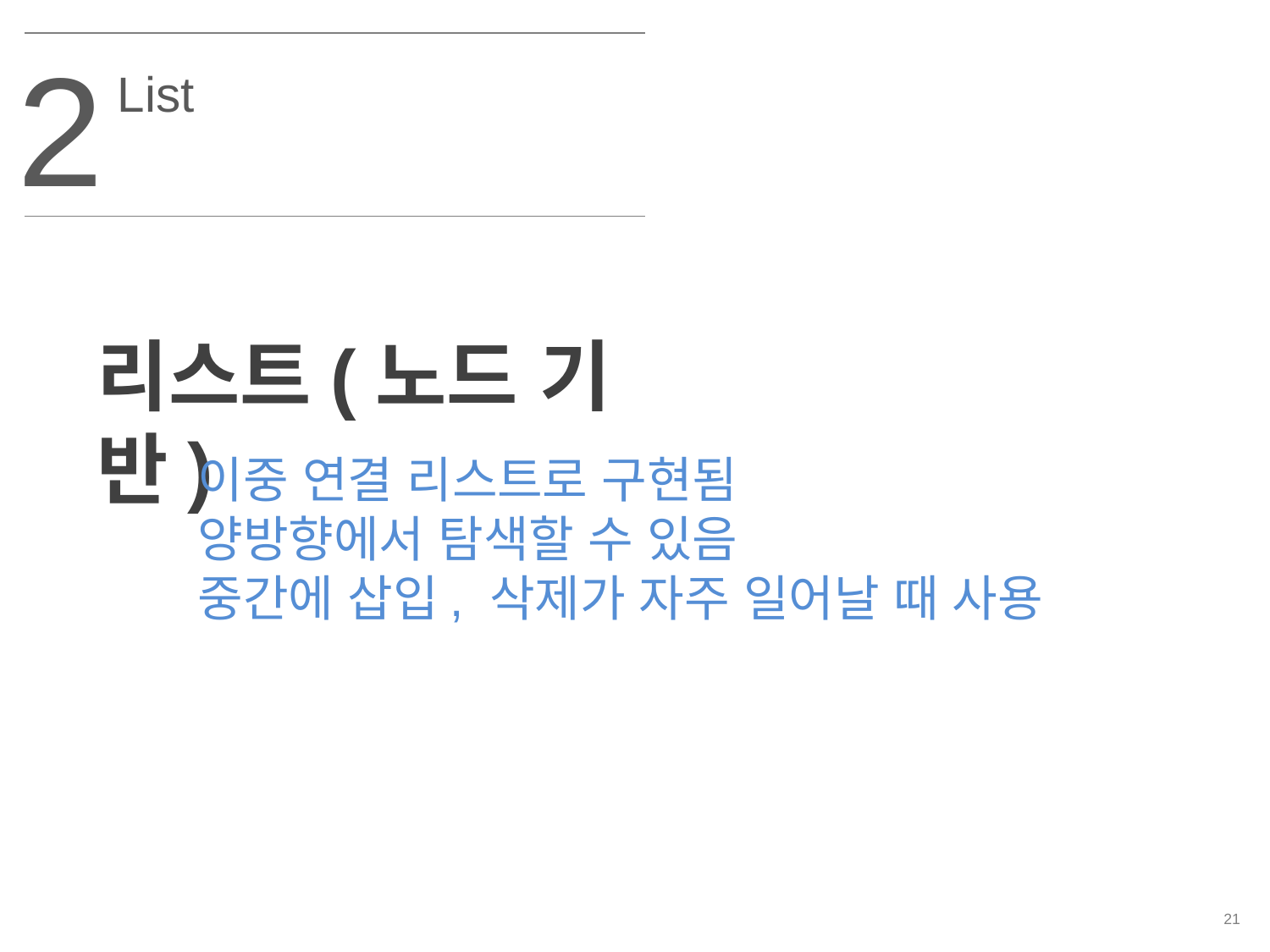

2
List
리스트(노드 기반)
이중 연결 리스트로 구현됨
양방향에서 탐색할 수 있음
중간에 삽입, 삭제가 자주 일어날 때 사용